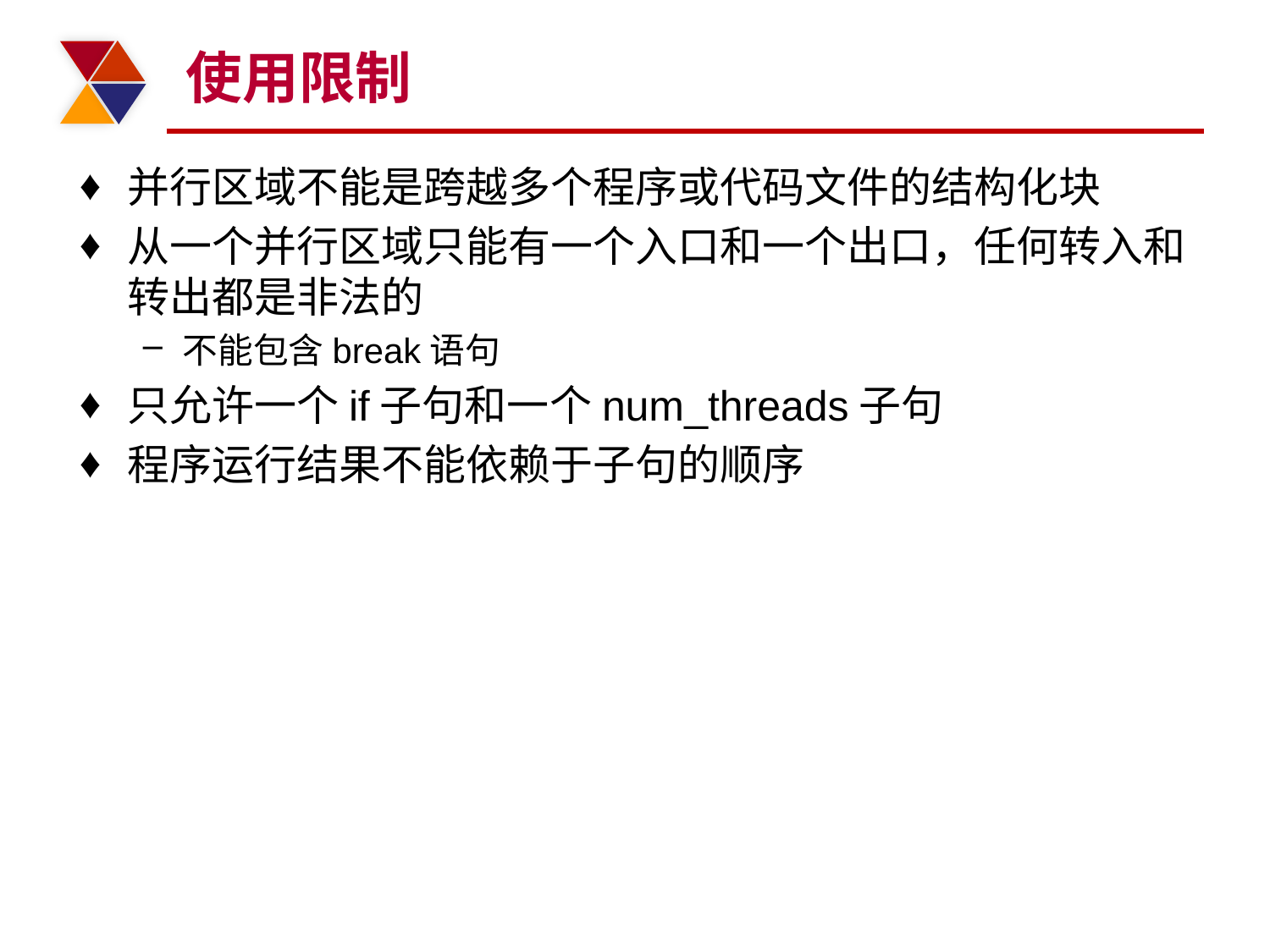

# 使用限制
并行区域不能是跨越多个程序或代码文件的结构化块
从一个并行区域只能有一个入口和一个出口，任何转入和转出都是非法的
不能包含break语句
只允许一个if子句和一个num_threads子句
程序运行结果不能依赖于子句的顺序